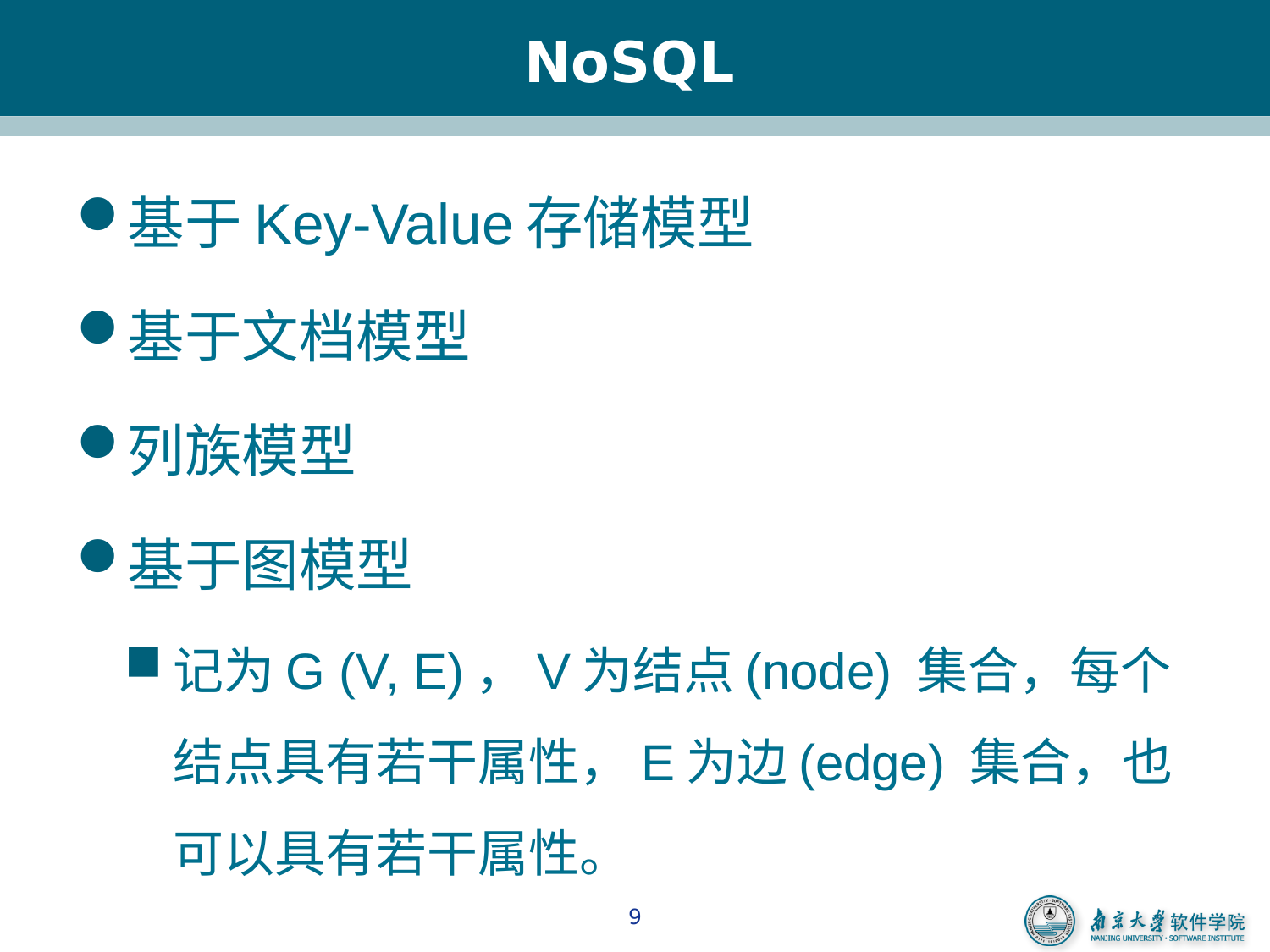

# NoSQL
基于Key-Value存储模型
基于文档模型
列族模型
基于图模型
记为G (V, E)，V为结点(node) 集合，每个结点具有若干属性，E为边(edge) 集合，也可以具有若干属性。
9